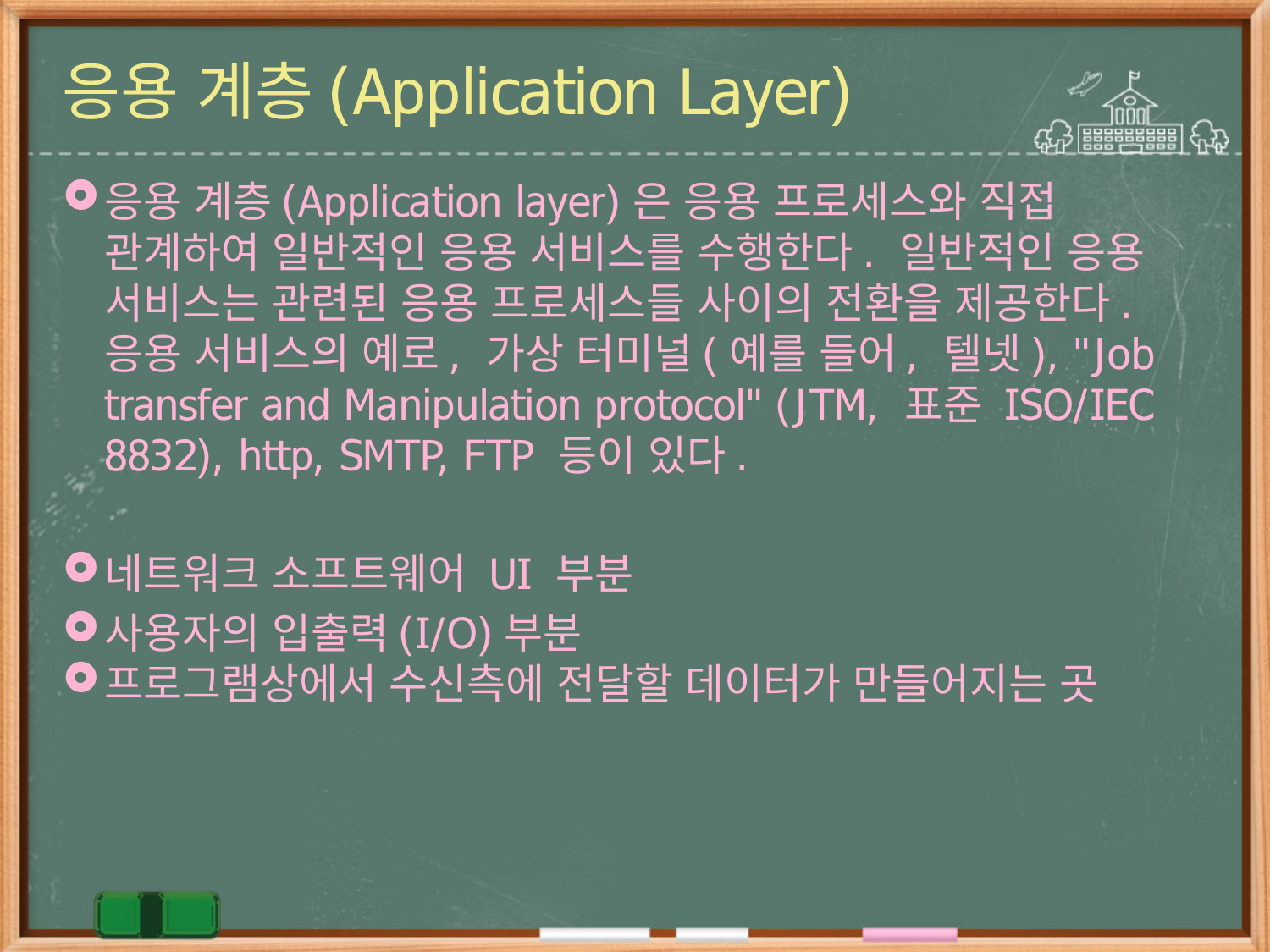

# 응용 계층(Application Layer)
응용 계층(Application layer)은 응용 프로세스와 직접 관계하여 일반적인 응용 서비스를 수행한다. 일반적인 응용 서비스는 관련된 응용 프로세스들 사이의 전환을 제공한다. 응용 서비스의 예로, 가상 터미널(예를 들어, 텔넷), "Job transfer and Manipulation protocol" (JTM, 표준 ISO/IEC 8832), http, SMTP, FTP 등이 있다.

네트워크 소프트웨어 UI 부분
사용자의 입출력(I/O)부분
프로그램상에서 수신측에 전달할 데이터가 만들어지는 곳